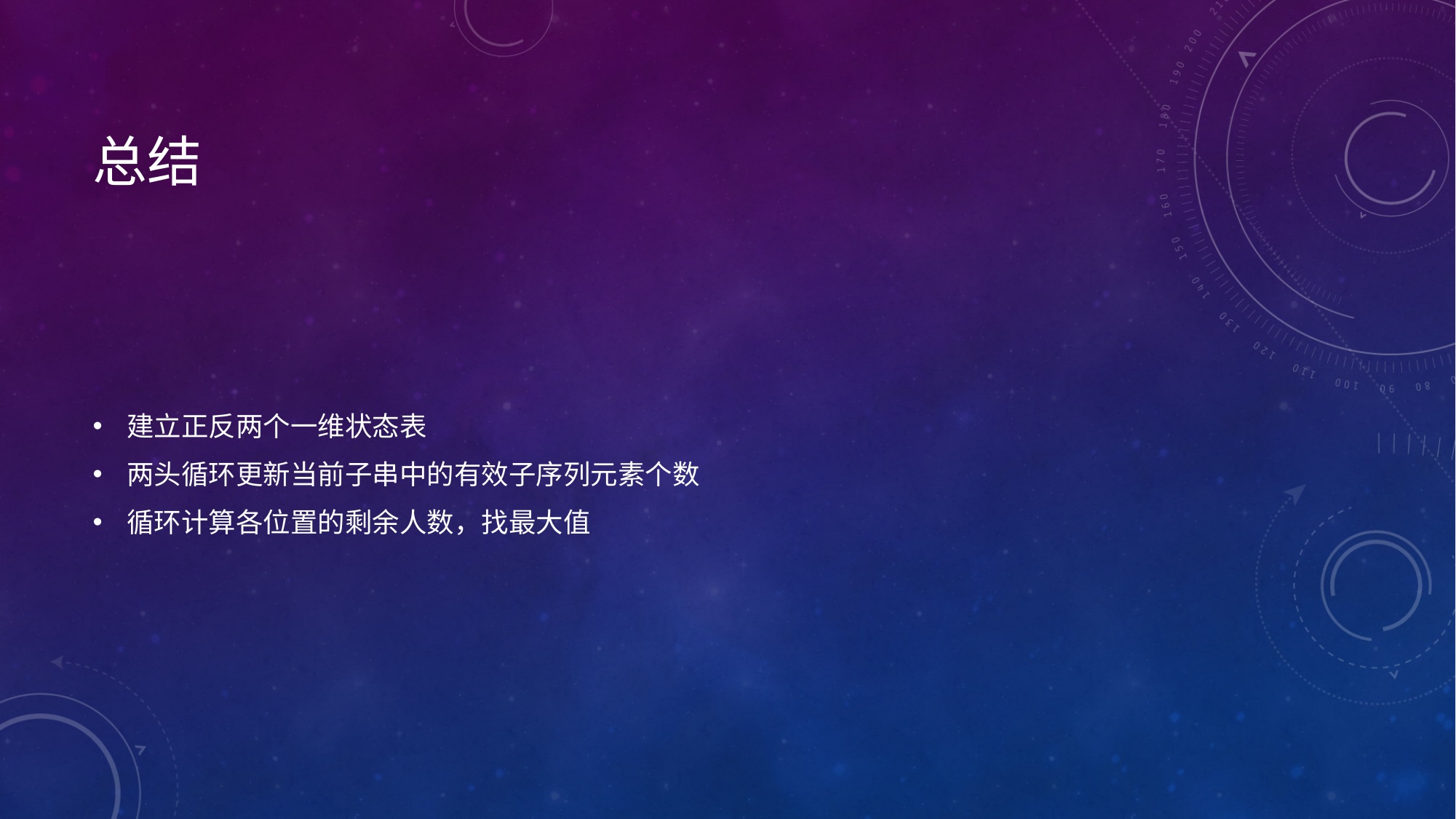

# 总结
建立正反两个一维状态表
两头循环更新当前子串中的有效子序列元素个数
循环计算各位置的剩余人数，找最大值